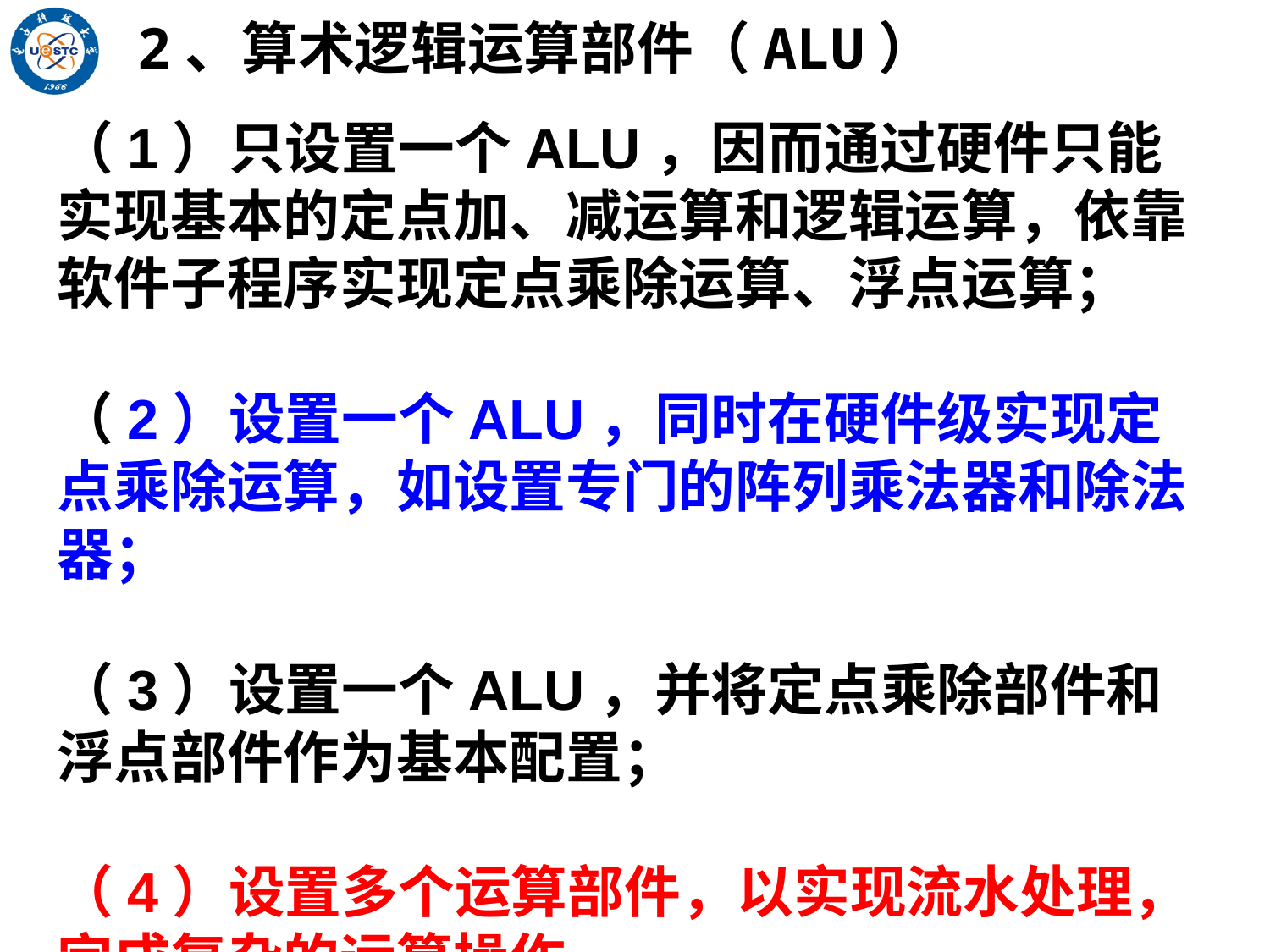

2、算术逻辑运算部件（ALU）
（1）只设置一个ALU，因而通过硬件只能实现基本的定点加、减运算和逻辑运算，依靠软件子程序实现定点乘除运算、浮点运算；

（2）设置一个ALU，同时在硬件级实现定点乘除运算，如设置专门的阵列乘法器和除法器；

（3）设置一个ALU，并将定点乘除部件和浮点部件作为基本配置；

（4）设置多个运算部件，以实现流水处理，完成复杂的运算操作。